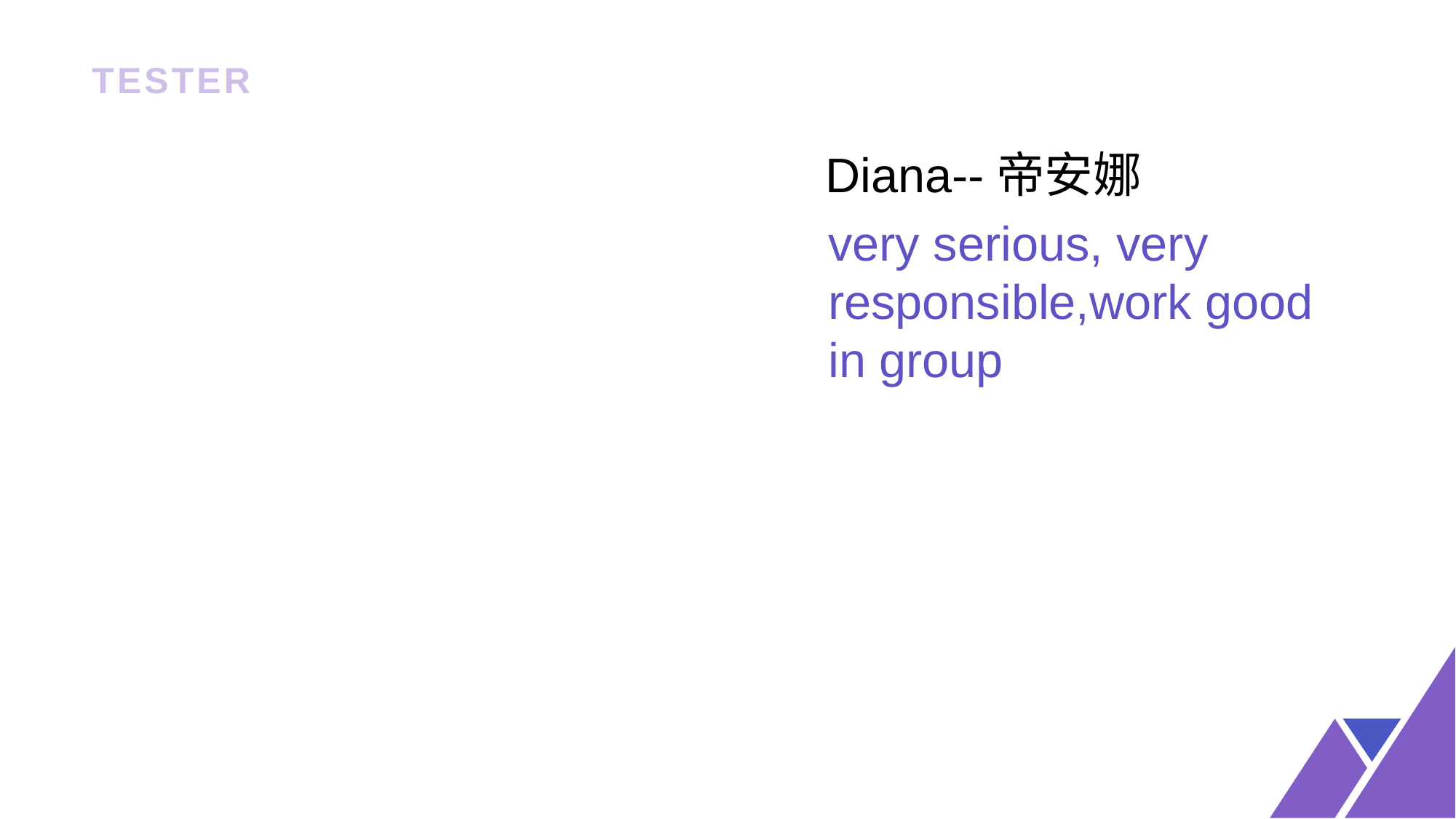

# TESTER
Diana--帝安娜
very serious, very responsible,work good in group